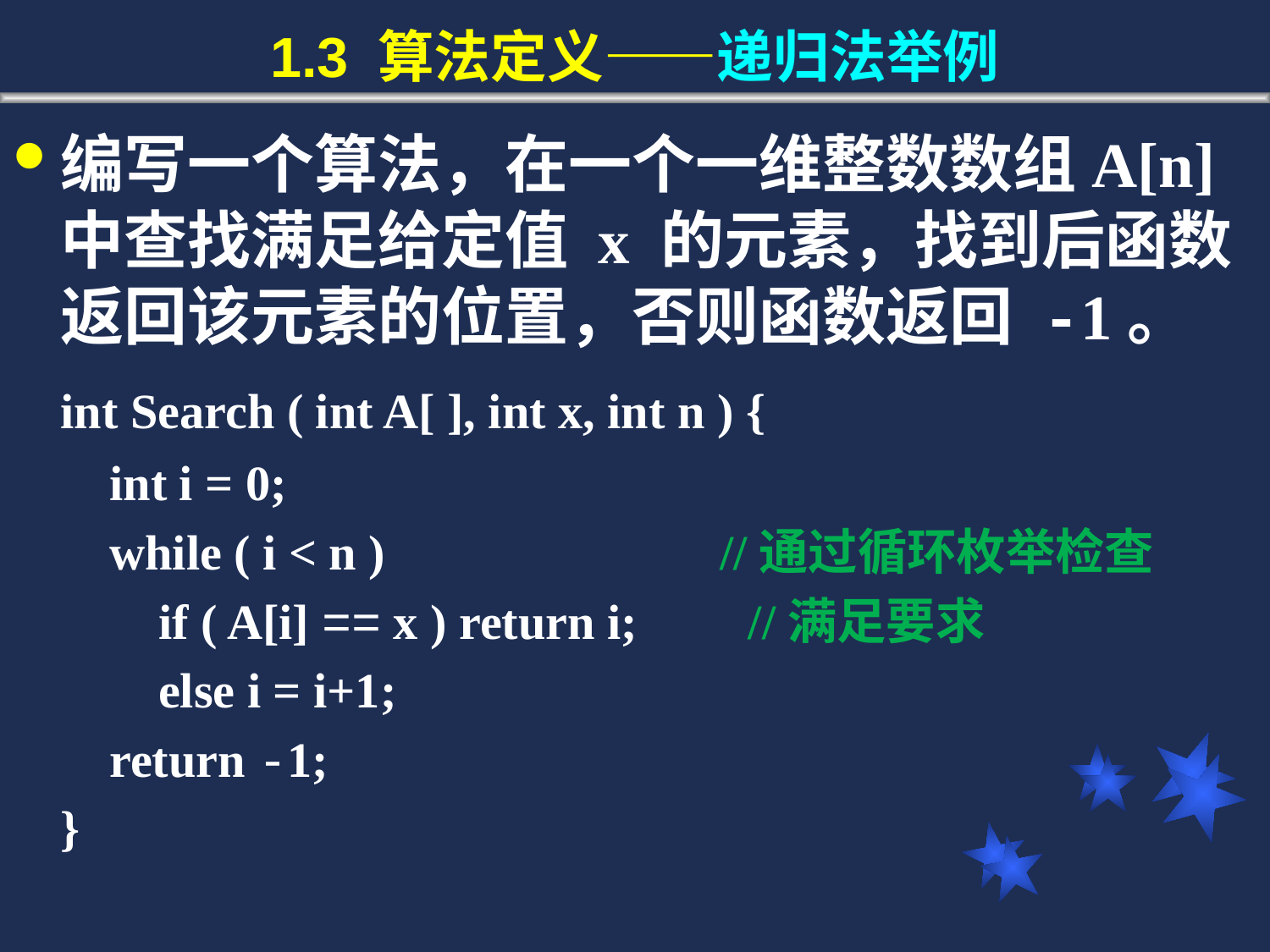

1.3 算法定义——递归法举例
编写一个算法，在一个一维整数数组A[n]中查找满足给定值 x 的元素，找到后函数返回该元素的位置，否则函数返回 -1。
	int Search ( int A[ ], int x, int n ) {
	    int i = 0;
	    while ( i < n )			  //通过循环枚举检查
	        if ( A[i] == x ) return i;         //满足要求
	        else i = i+1;
	    return -1;
	}